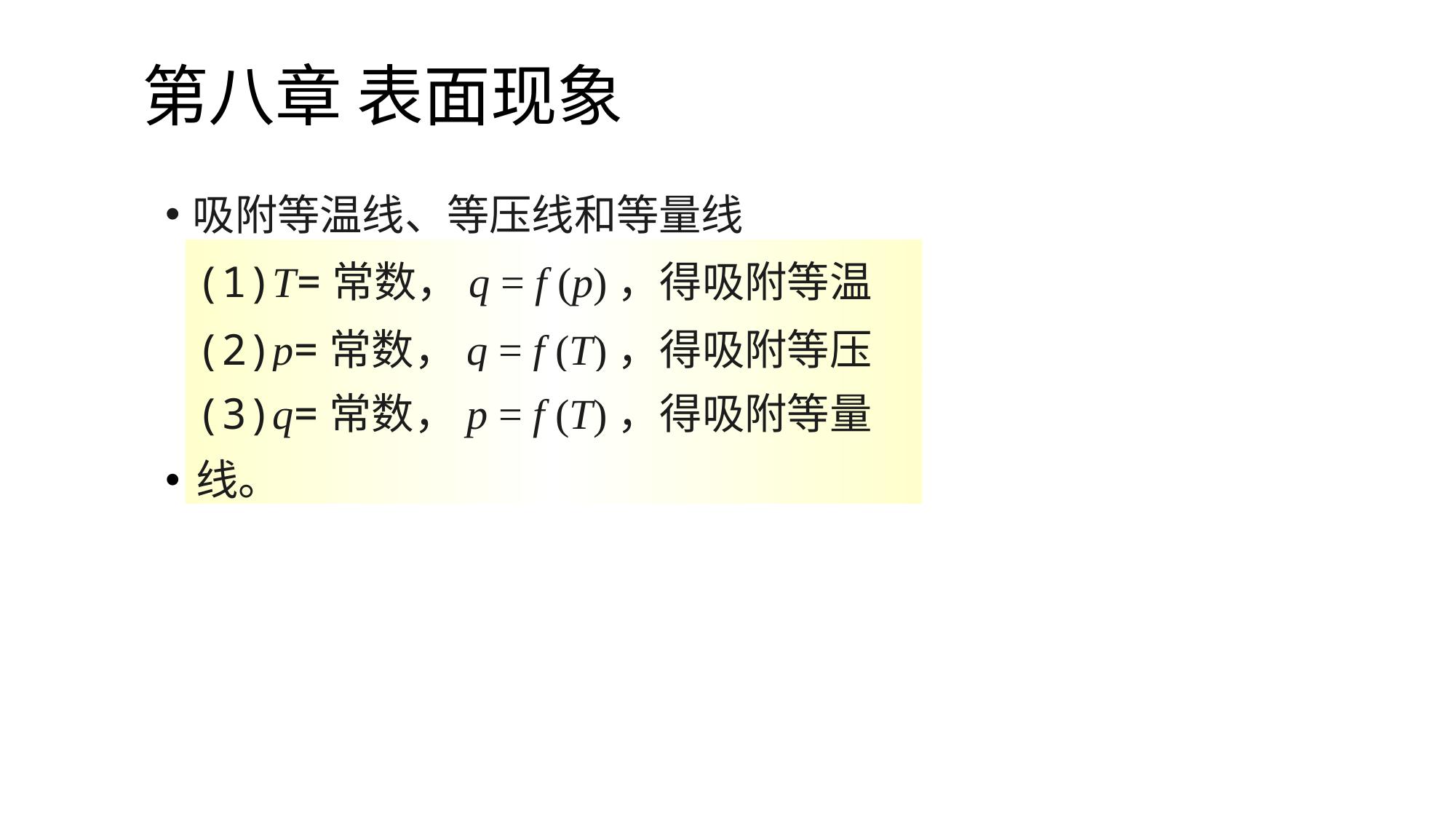

# 第八章 表面现象
吸附等温线、等压线和等量线

物理吸附和化学吸附
(1)T=常数，q = f (p)，得吸附等温线。
(2)p=常数，q = f (T)，得吸附等压线。
(3)q=常数，p = f (T)，得吸附等量线。